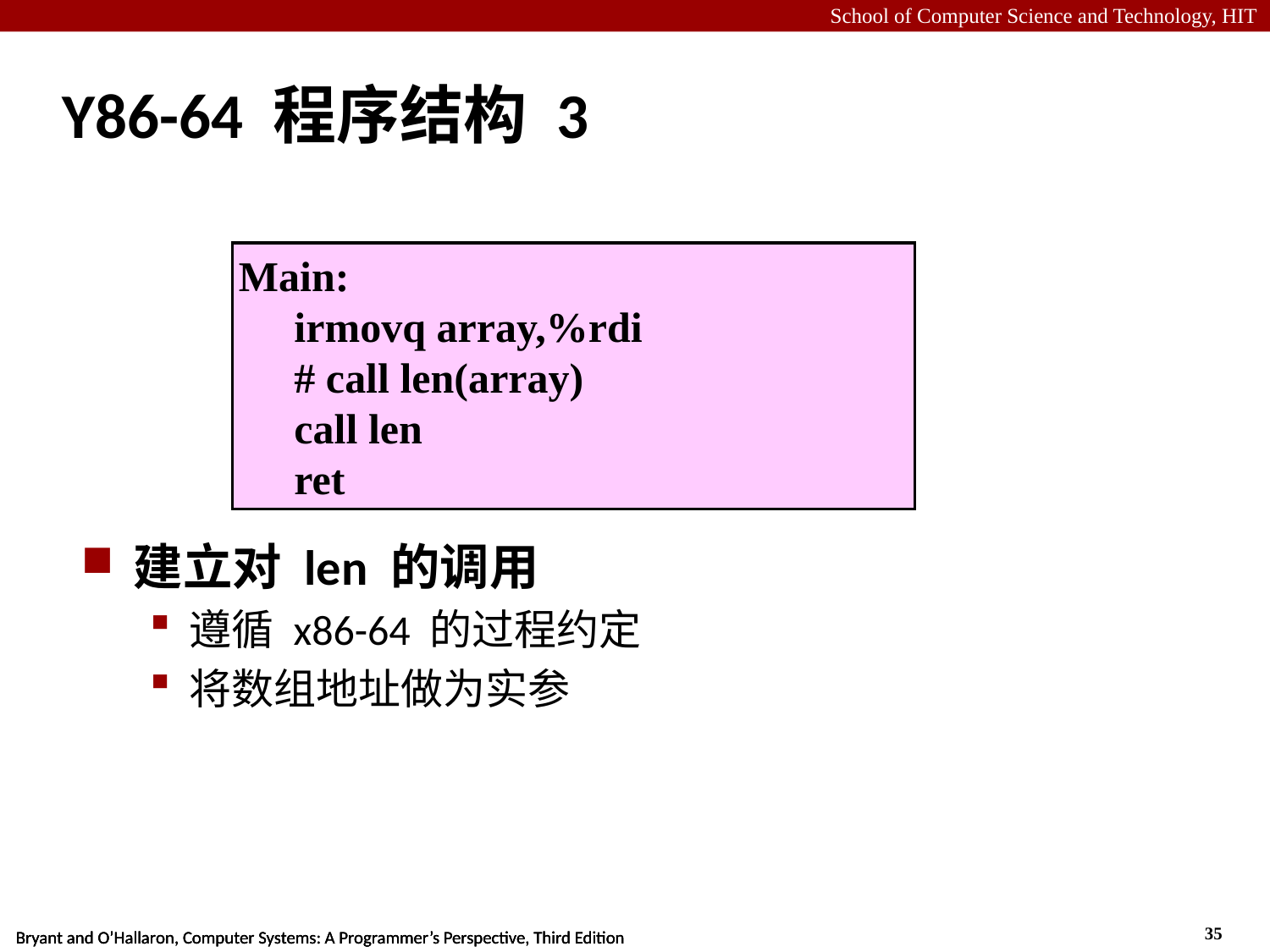

# Y86-64 程序结构 3
Main:
  	irmovq array,%rdi
	# call len(array)
    	call len
   	ret
建立对 len 的调用
遵循 x86-64 的过程约定
将数组地址做为实参